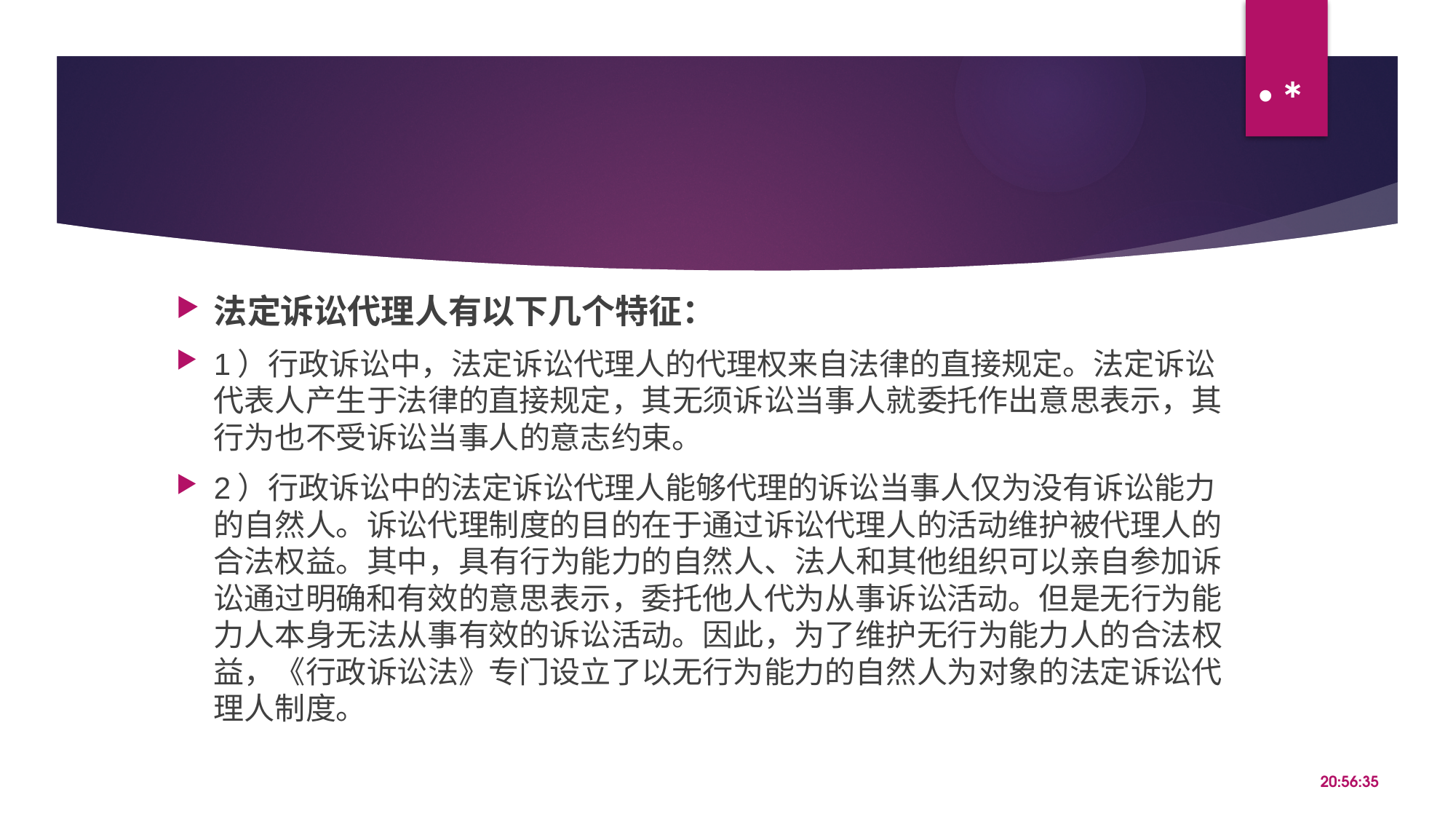

*
#
法定诉讼代理人有以下几个特征：
1）行政诉讼中，法定诉讼代理人的代理权来自法律的直接规定。法定诉讼代表人产生于法律的直接规定，其无须诉讼当事人就委托作出意思表示，其行为也不受诉讼当事人的意志约束。
2）行政诉讼中的法定诉讼代理人能够代理的诉讼当事人仅为没有诉讼能力的自然人。诉讼代理制度的目的在于通过诉讼代理人的活动维护被代理人的合法权益。其中，具有行为能力的自然人、法人和其他组织可以亲自参加诉讼通过明确和有效的意思表示，委托他人代为从事诉讼活动。但是无行为能力人本身无法从事有效的诉讼活动。因此，为了维护无行为能力人的合法权益，《行政诉讼法》专门设立了以无行为能力的自然人为对象的法定诉讼代理人制度。
20:56:35